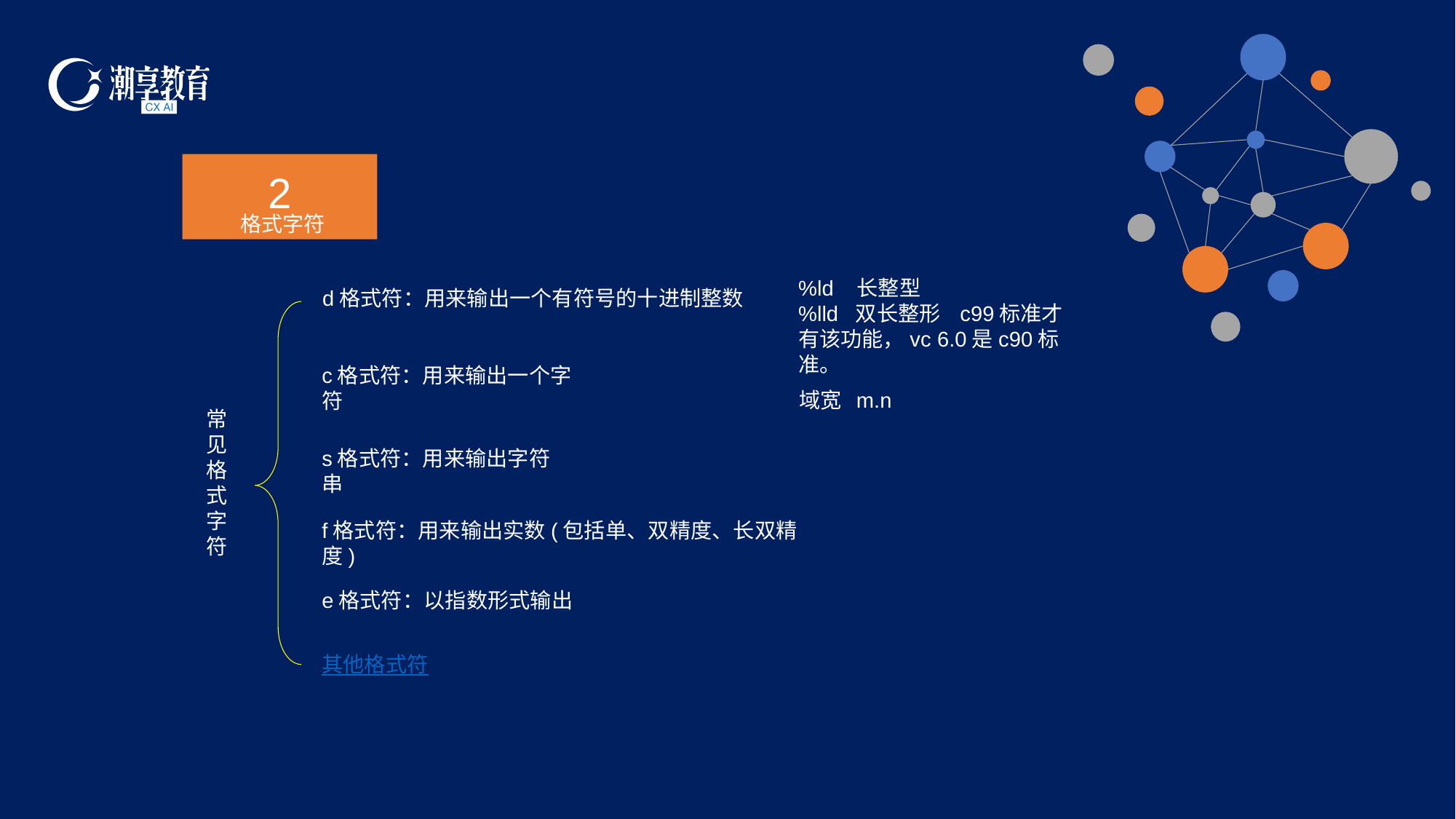

2
格式字符
%ld   长整型
%lld  双长整形   c99标准才有该功能，vc 6.0是c90标准。
d格式符：用来输出一个有符号的十进制整数

c格式符：用来输出一个字符
域宽  m.n
常见格式字符
s格式符：用来输出字符串
f格式符：用来输出实数(包括单、双精度、长双精度)
e格式符：以指数形式输出
其他格式符